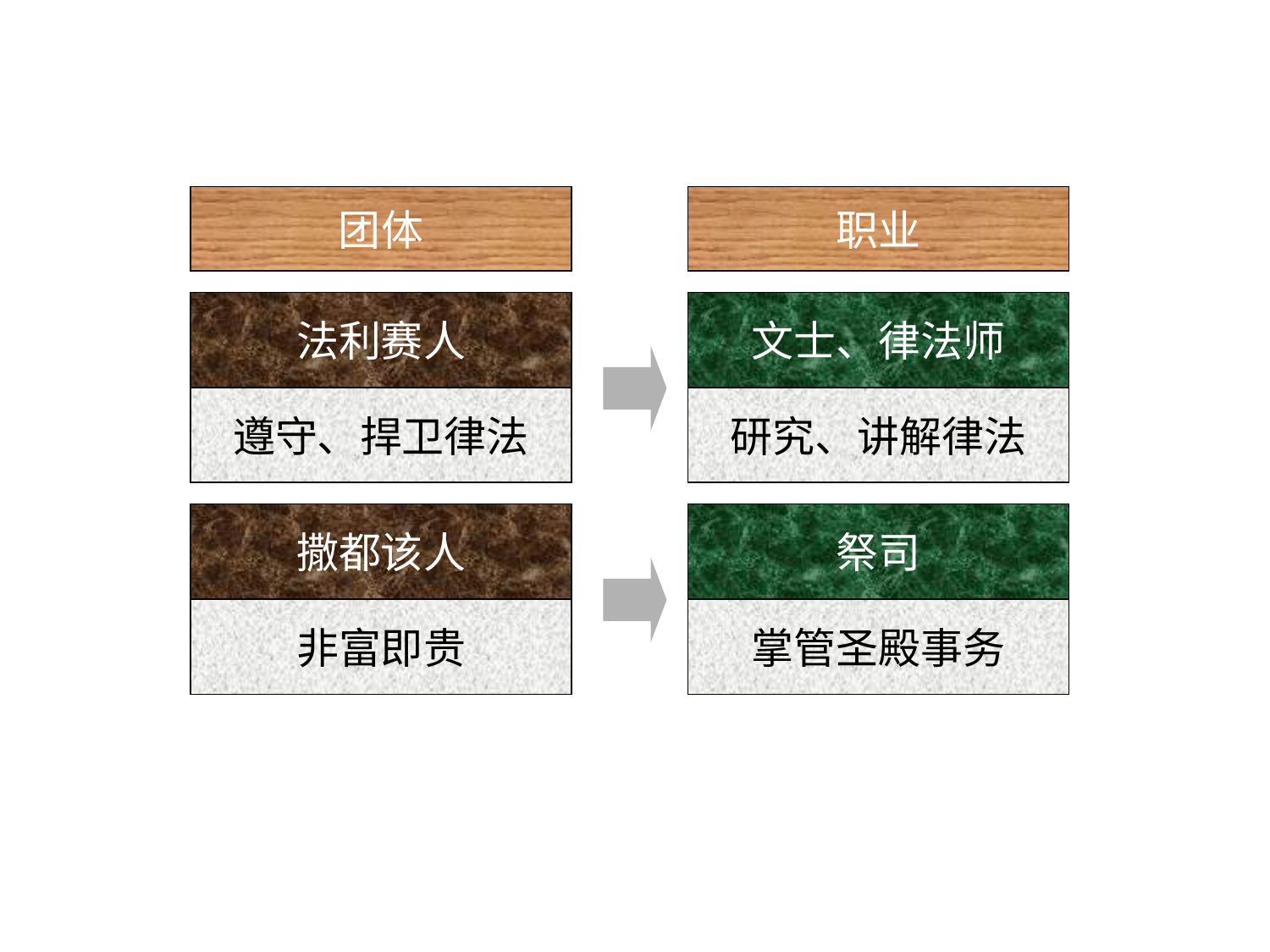

团体
职业
法利赛人
文士、律法师

遵守、捍卫律法
研究、讲解律法
撒都该人
祭司

非富即贵
掌管圣殿事务